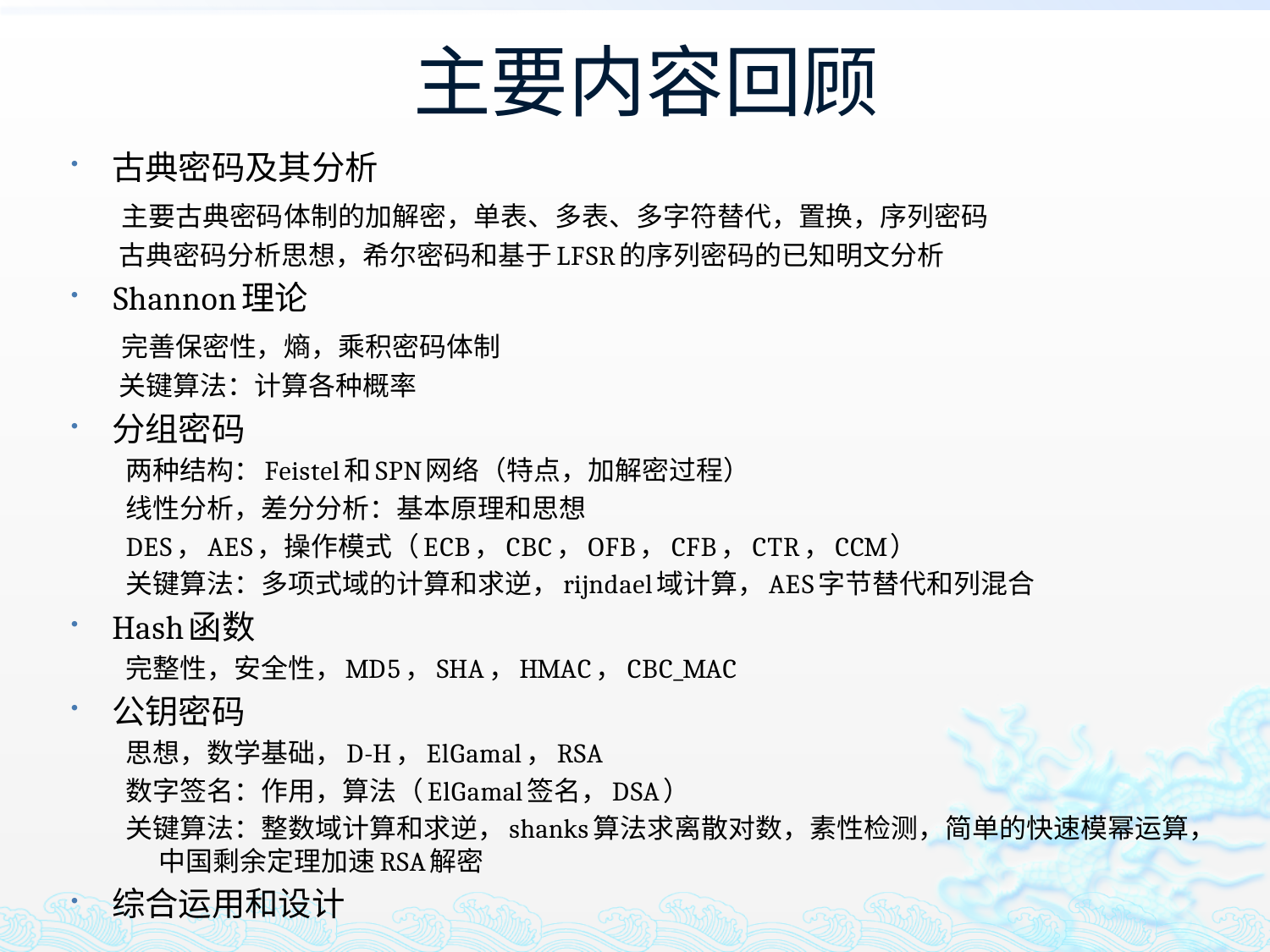

# 主要内容回顾
古典密码及其分析
      主要古典密码体制的加解密，单表、多表、多字符替代，置换，序列密码
       古典密码分析思想，希尔密码和基于LFSR的序列密码的已知明文分析
Shannon理论
      完善保密性，熵，乘积密码体制
       关键算法：计算各种概率
分组密码
两种结构：Feistel和SPN网络（特点，加解密过程）
线性分析，差分分析：基本原理和思想
DES，AES，操作模式（ECB，CBC，OFB，CFB，CTR，CCM）
关键算法：多项式域的计算和求逆，rijndael域计算，AES字节替代和列混合
Hash函数
完整性，安全性，MD5，SHA，HMAC，CBC_MAC
公钥密码
思想，数学基础，D-H，ElGamal，RSA
数字签名：作用，算法（ElGamal签名，DSA）
关键算法：整数域计算和求逆，shanks算法求离散对数，素性检测，简单的快速模幂运算，中国剩余定理加速RSA解密
综合运用和设计